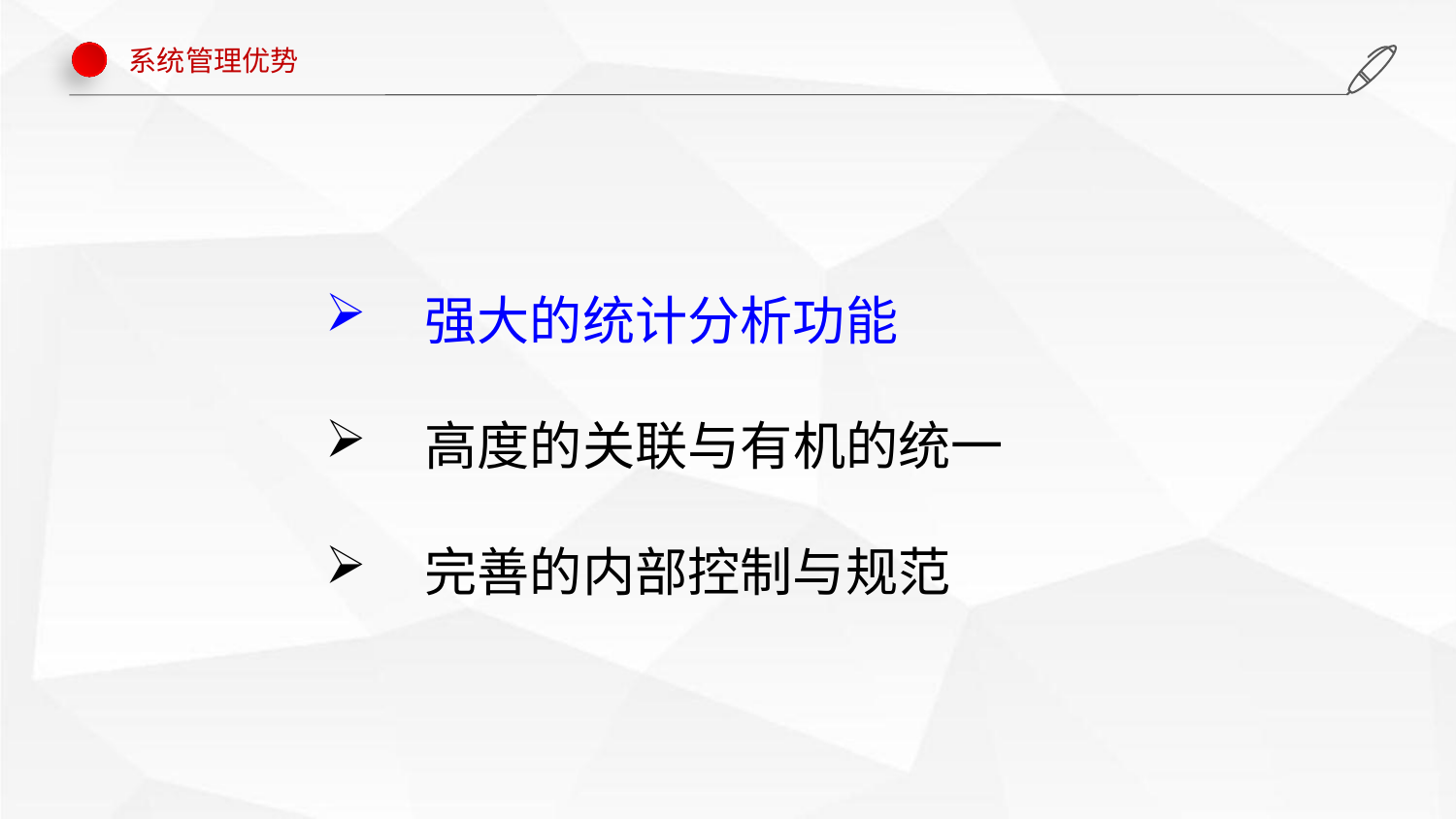

系统管理优势

强大的统计分析功能
高度的关联与有机的统一
完善的内部控制与规范